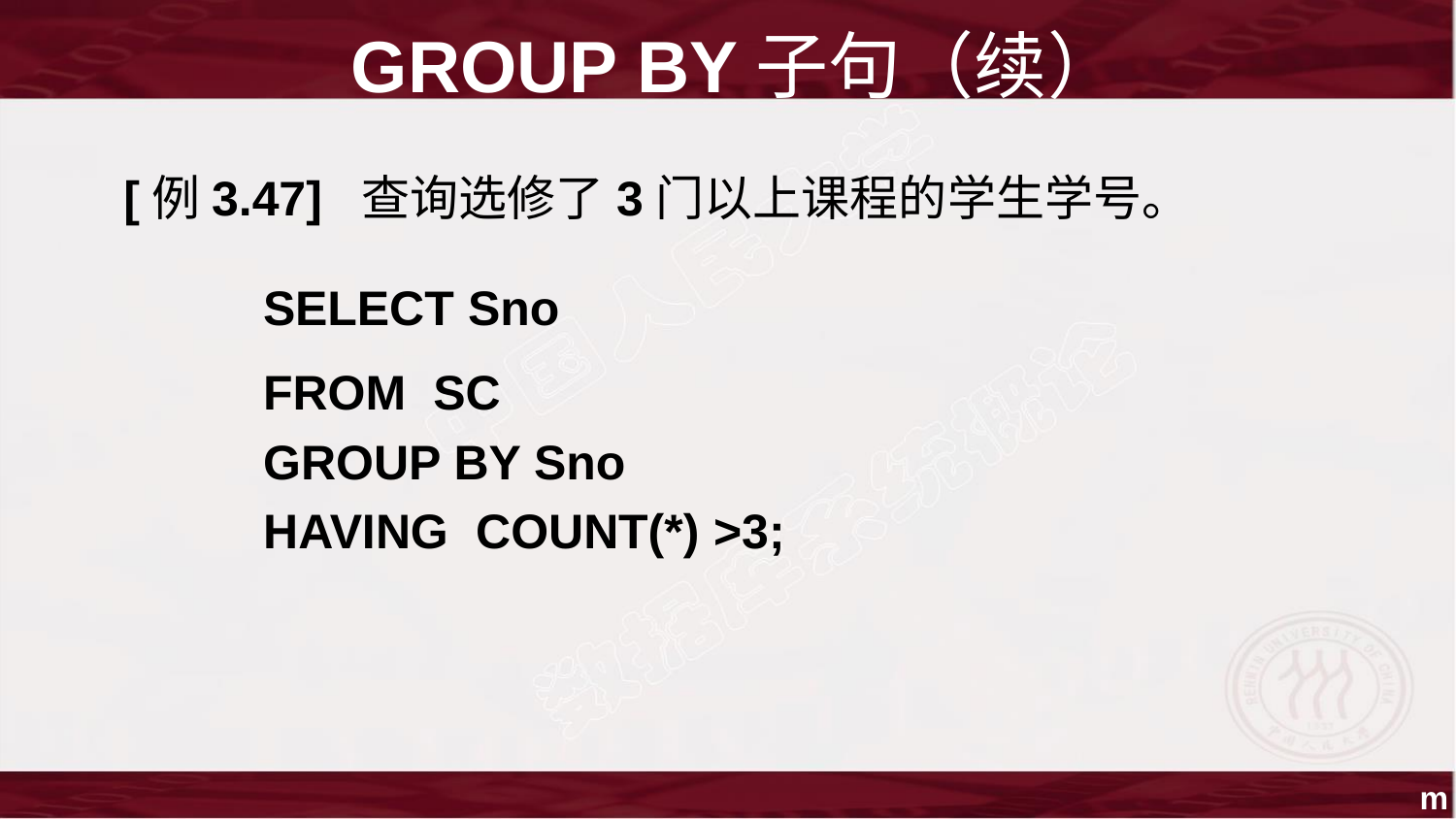

GROUP BY子句（续）
[例3.47] 查询选修了3门以上课程的学生学号。
SELECT Sno
FROM SC
GROUP BY Sno
HAVING COUNT(*) >3;
m